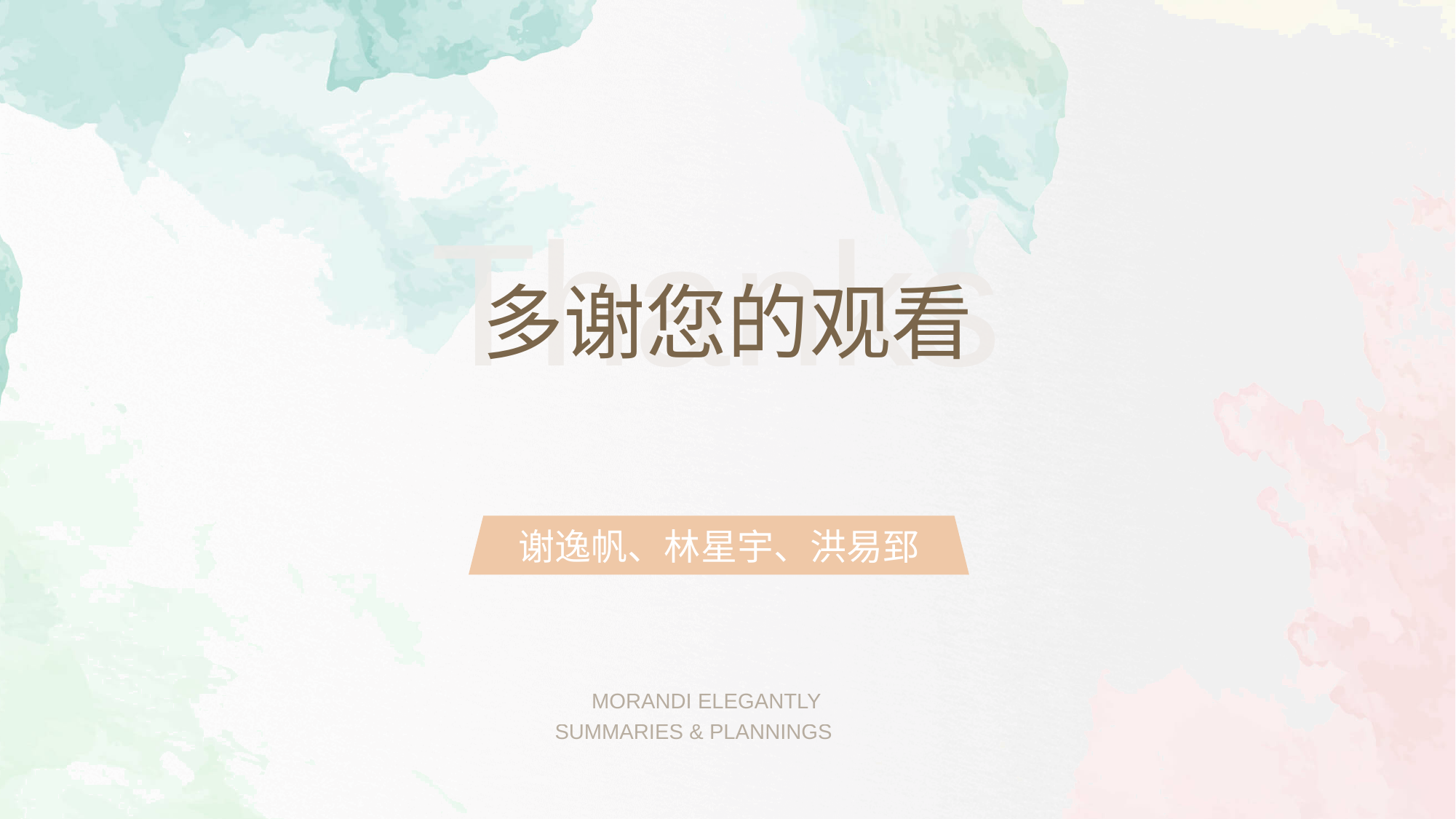

Thanks
多谢您的观看
谢逸帆、林星宇、洪易郅
MORANDI ELEGANTLY
SUMMARIES & PLANNINGS